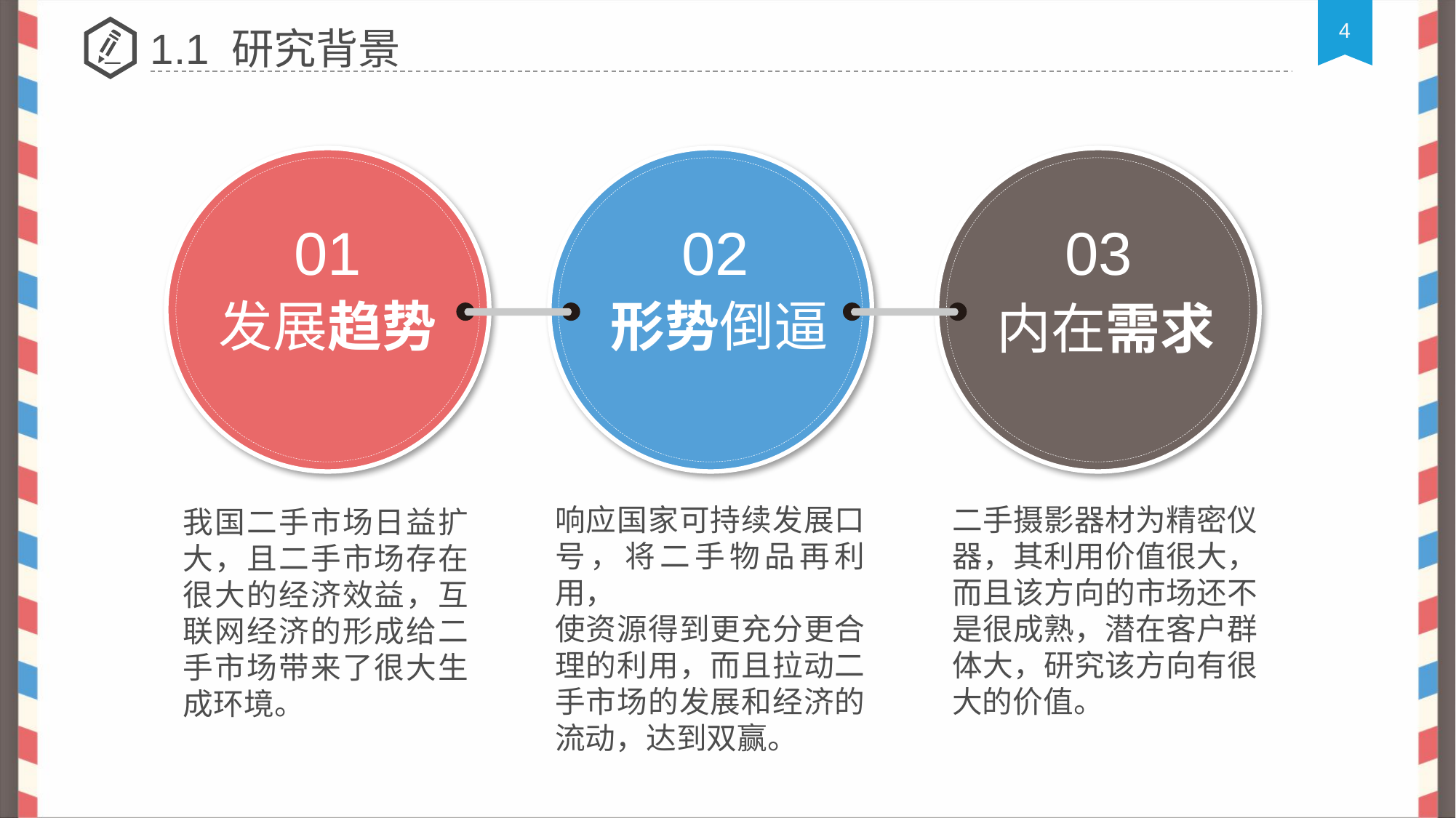

1.1 研究背景

01
02
03
发展趋势
形势倒逼
内在需求

响应国家可持续发展口号，将二手物品再利用，
使资源得到更充分更合理的利用，而且拉动二手市场的发展和经济的流动，达到双赢。
二手摄影器材为精密仪器，其利用价值很大，而且该方向的市场还不是很成熟，潜在客户群体大，研究该方向有很大的价值。
我国二手市场日益扩大，且二手市场存在很大的经济效益，互联网经济的形成给二手市场带来了很大生成环境。